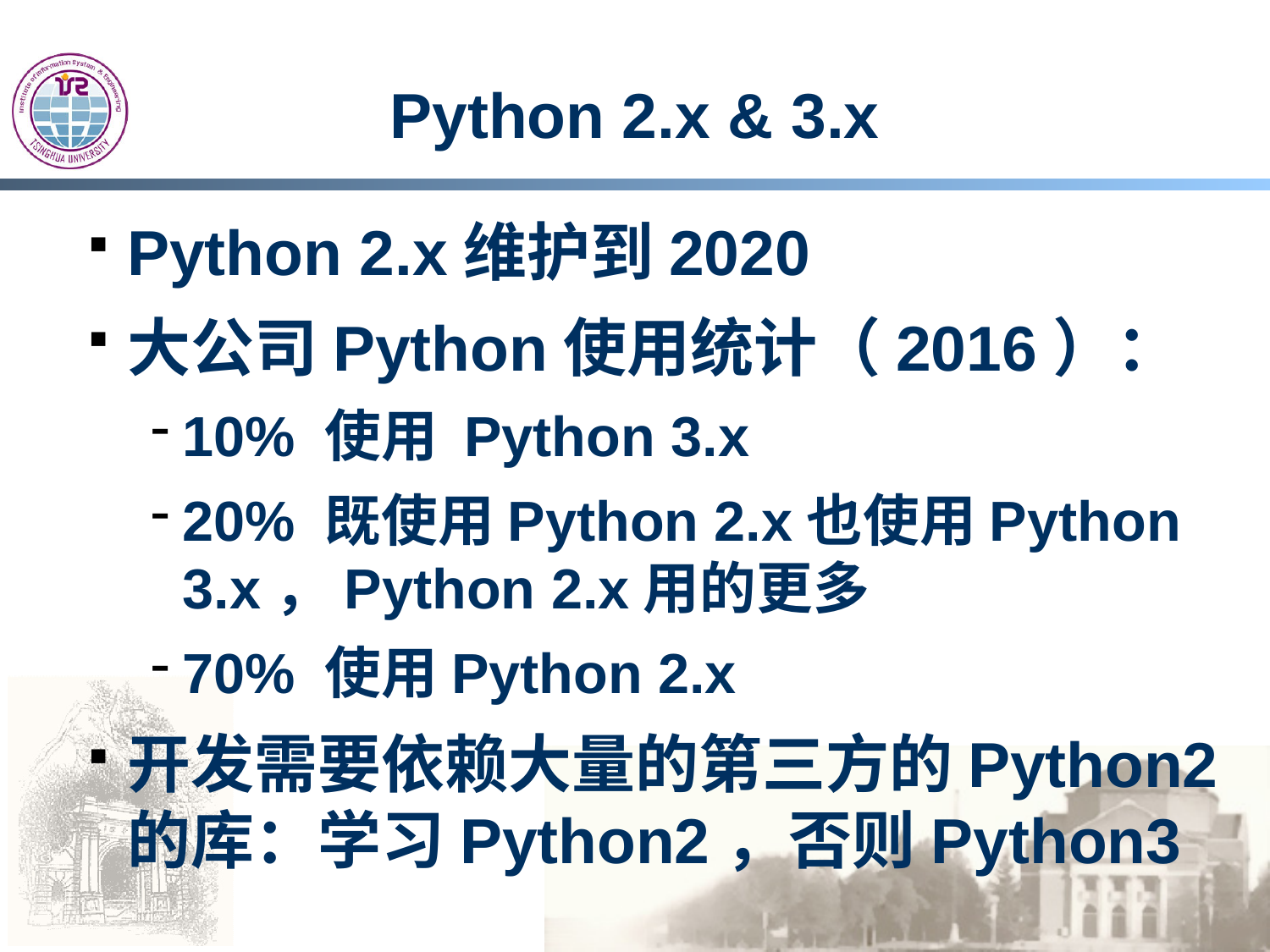

# Python 2.x & 3.x
Python 2.x维护到2020
大公司Python使用统计（2016）：
10% 使用 Python 3.x
20% 既使用Python 2.x也使用Python 3.x，Python 2.x用的更多
70% 使用Python 2.x
开发需要依赖大量的第三方的Python2的库：学习Python2，否则Python3